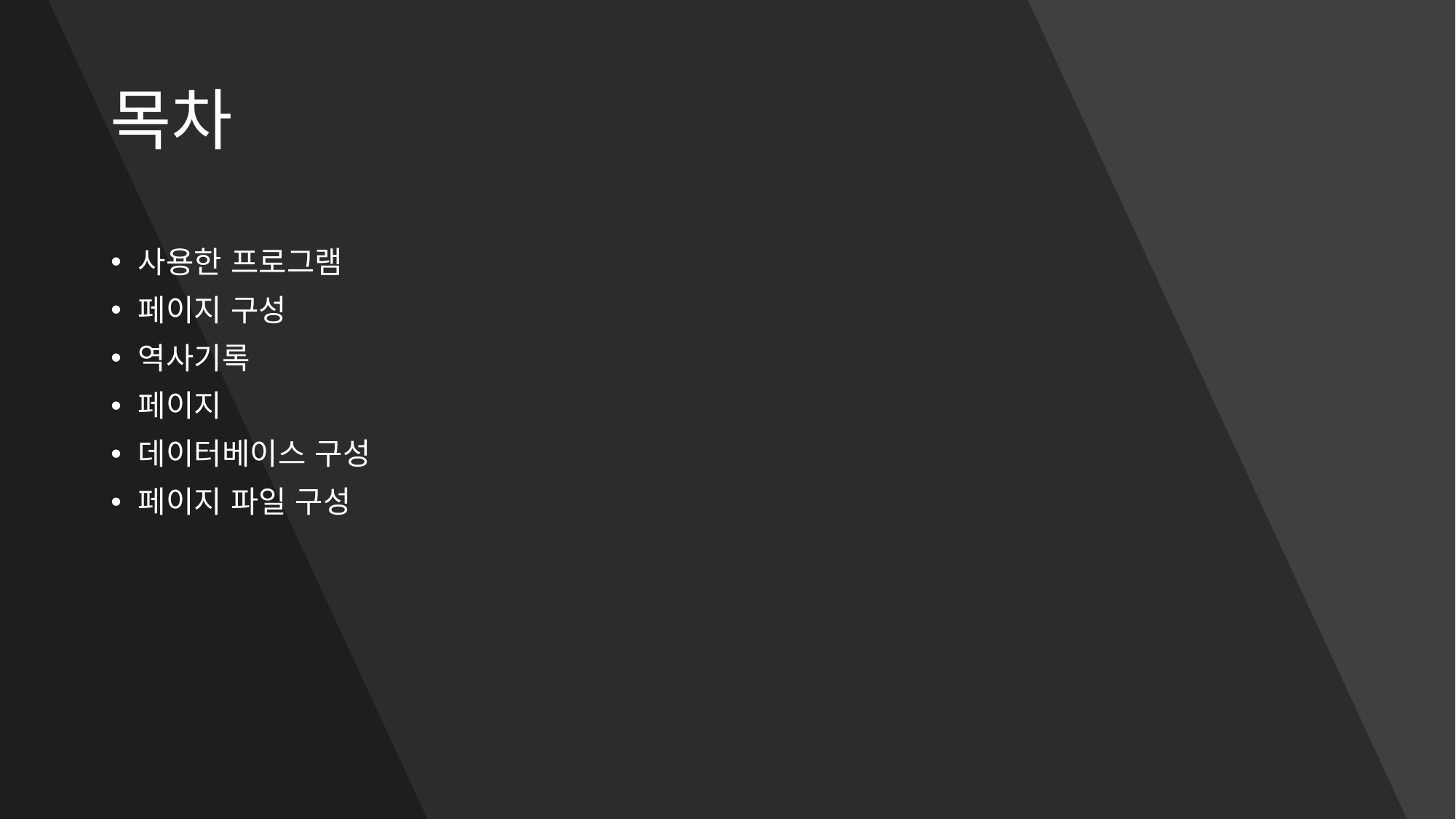

# 목차
사용한 프로그램
페이지 구성
역사기록
페이지
데이터베이스 구성
페이지 파일 구성